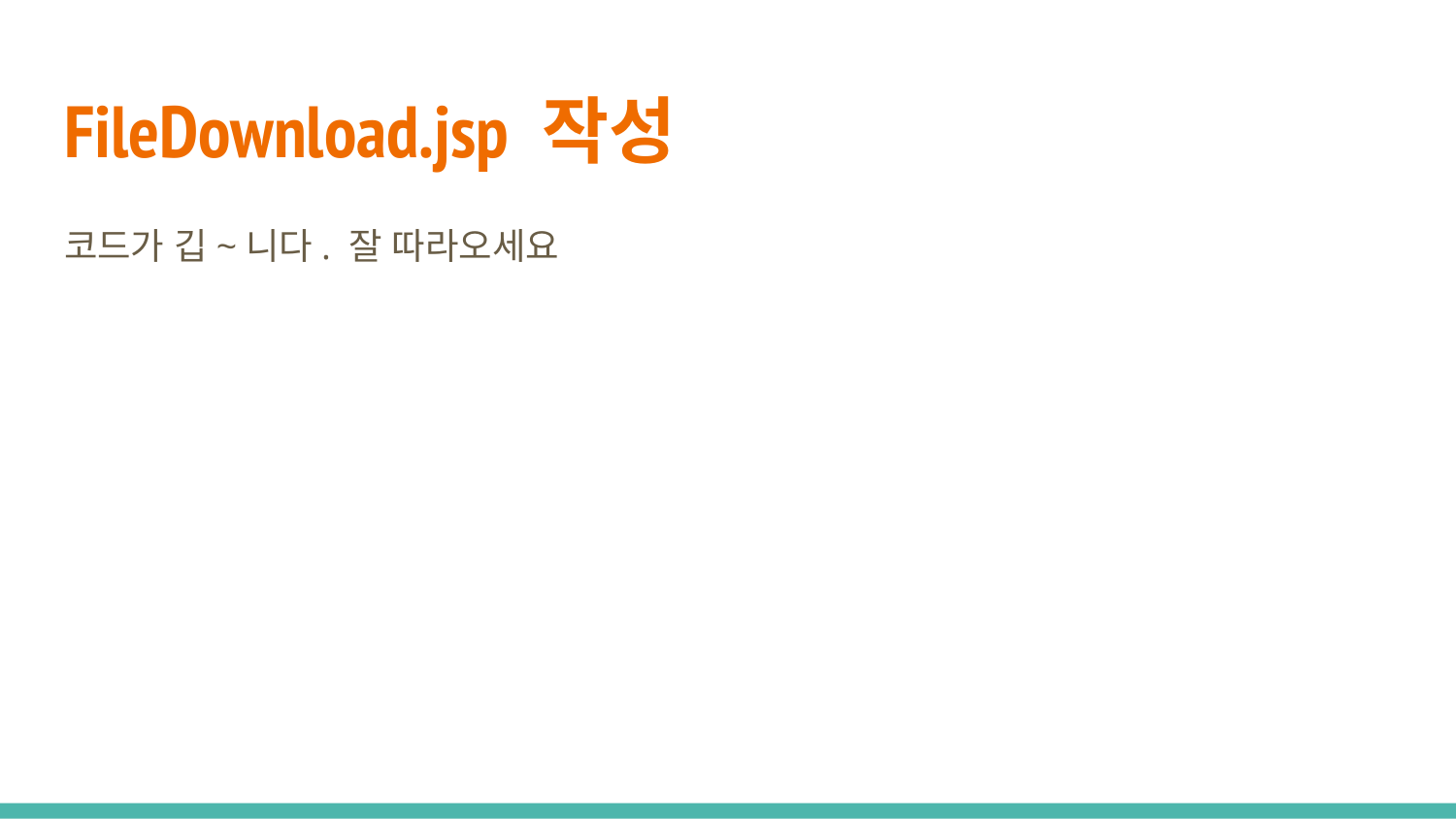

# FileDownload.jsp 작성
코드가 깁~니다. 잘 따라오세요